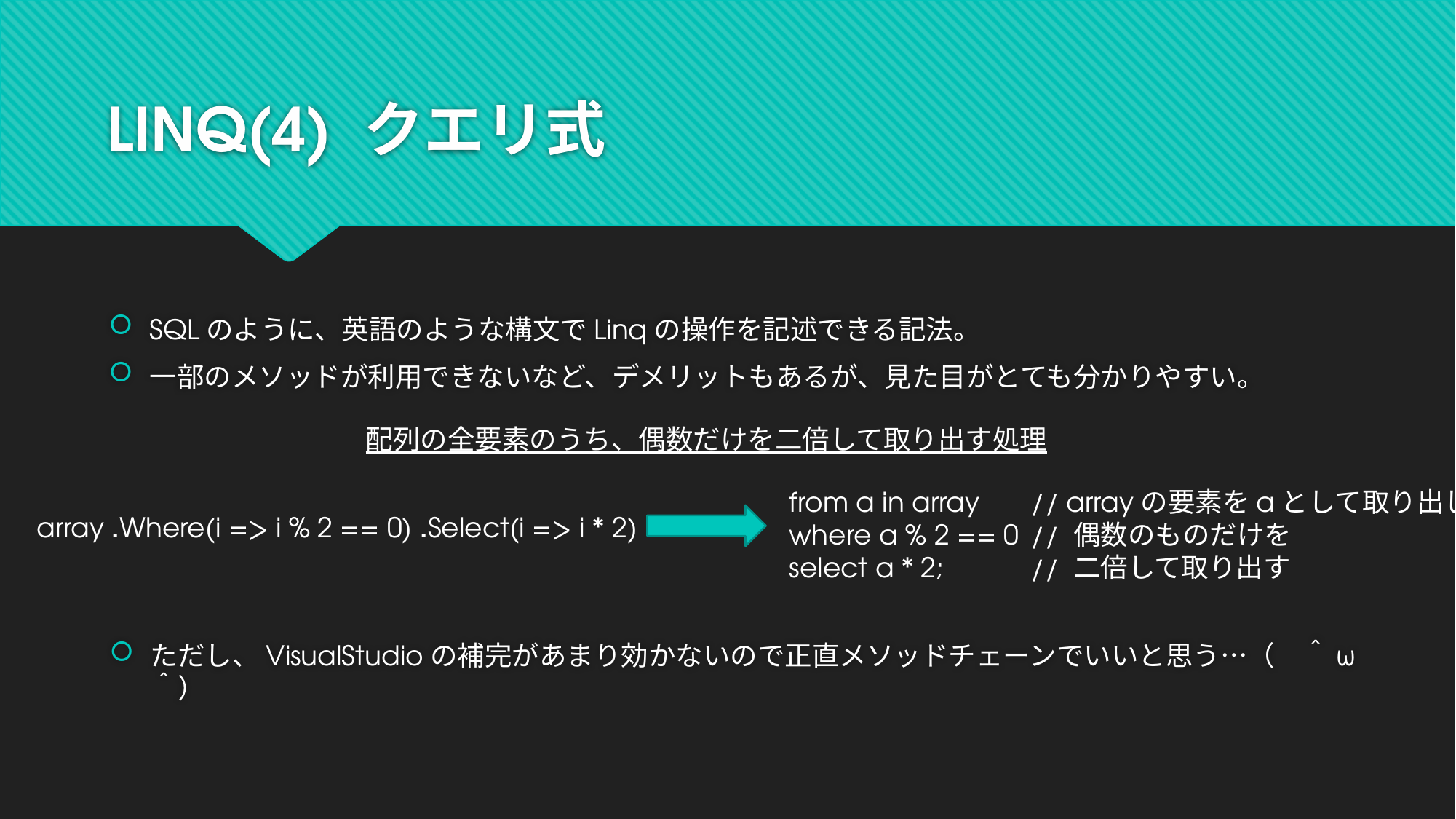

# LINQ(4) クエリ式
SQLのように、英語のような構文でLinqの操作を記述できる記法。
一部のメソッドが利用できないなど、デメリットもあるが、見た目がとても分かりやすい。
配列の全要素のうち、偶数だけを二倍して取り出す処理
from a in array
where a % 2 == 0
select a * 2;
// arrayの要素をaとして取り出し
// 偶数のものだけを
// 二倍して取り出す
array .Where(i => i % 2 == 0) .Select(i => i * 2)

ただし、VisualStudioの補完があまり効かないので正直メソッドチェーンでいいと思う…（　＾ω＾）